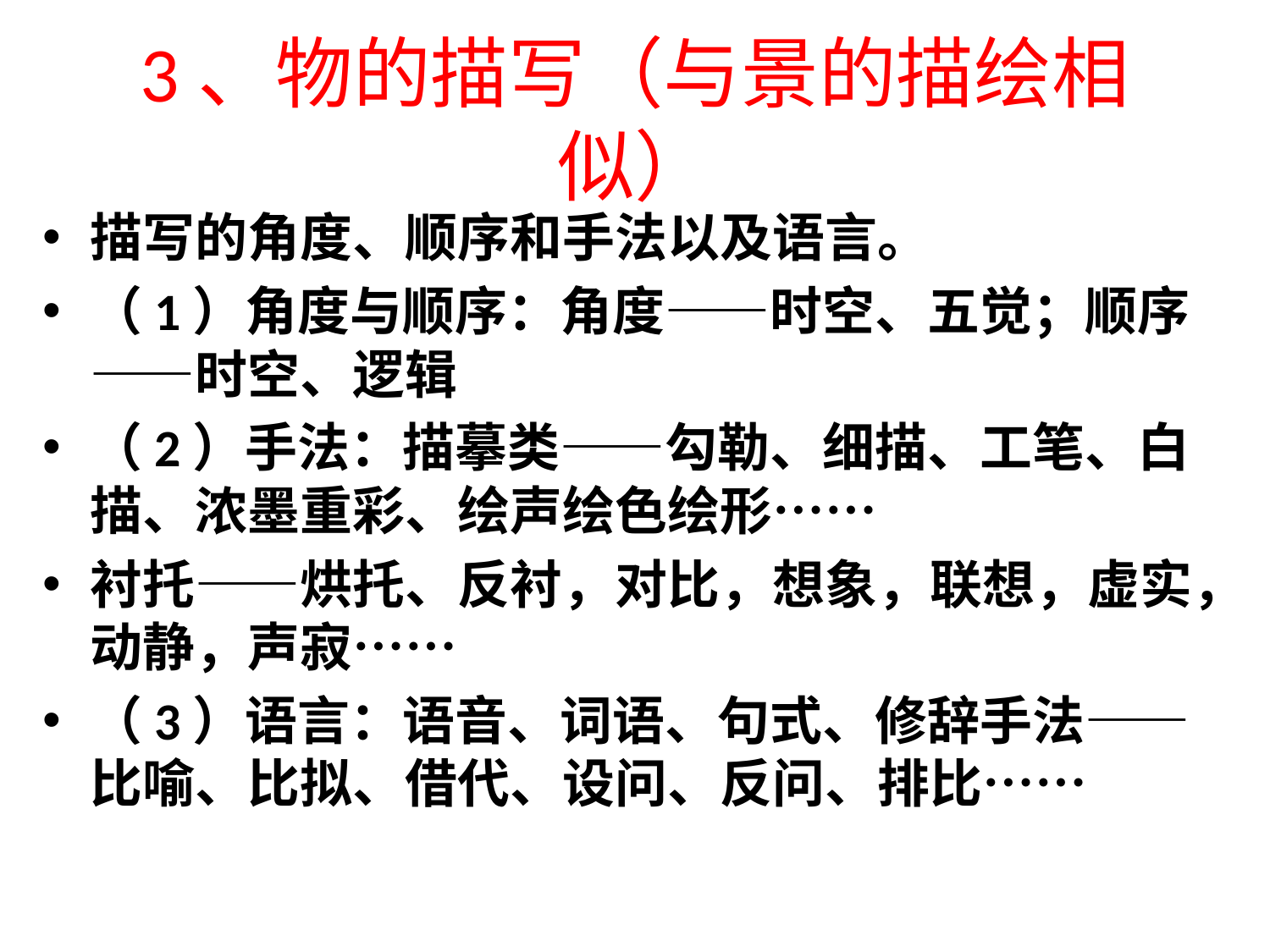

# 3、物的描写（与景的描绘相似）
描写的角度、顺序和手法以及语言。
（1）角度与顺序：角度——时空、五觉；顺序——时空、逻辑
（2）手法：描摹类——勾勒、细描、工笔、白描、浓墨重彩、绘声绘色绘形……
衬托——烘托、反衬，对比，想象，联想，虚实，动静，声寂……
（3）语言：语音、词语、句式、修辞手法——比喻、比拟、借代、设问、反问、排比……